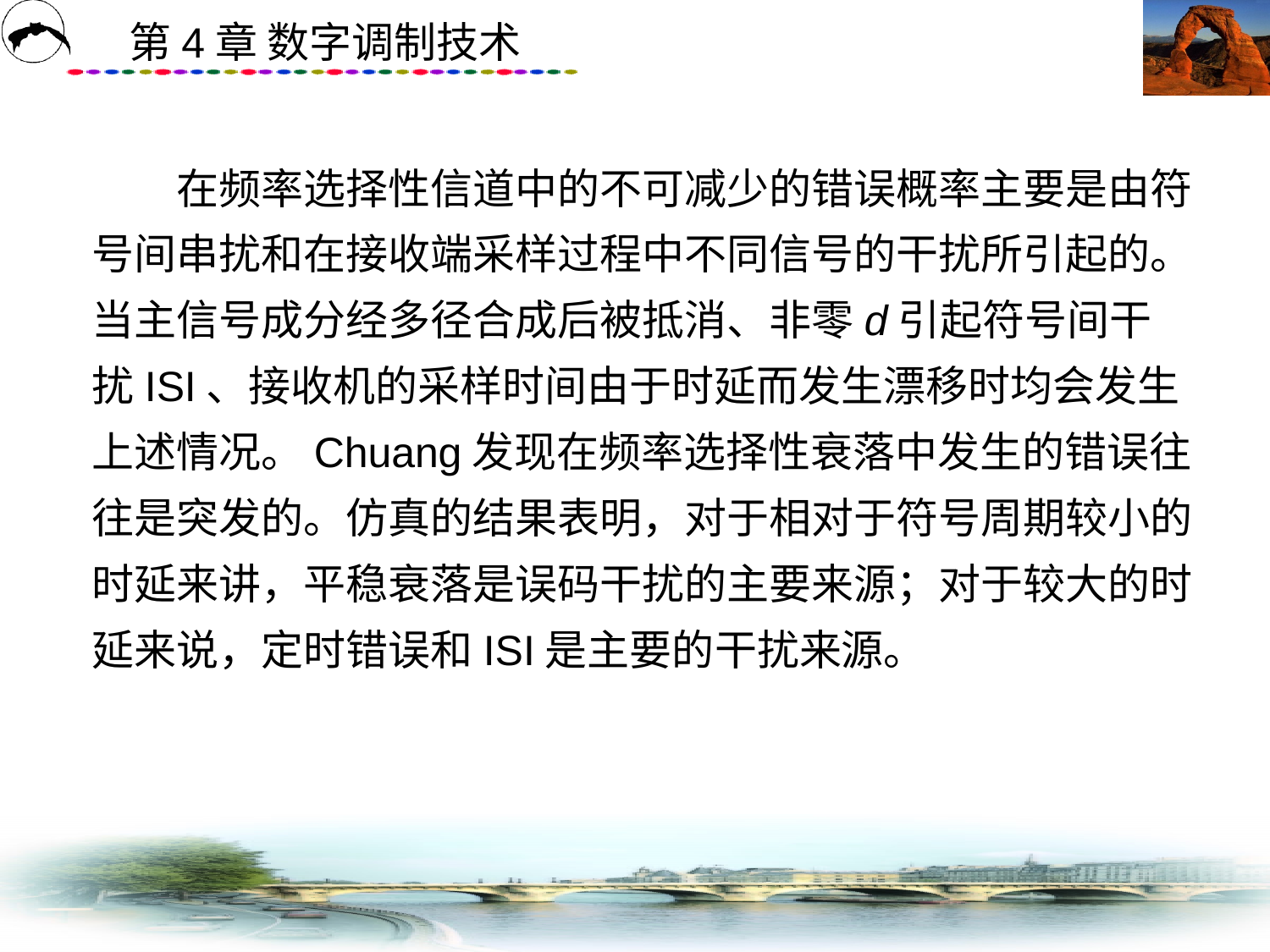

# 在频率选择性信道中的不可减少的错误概率主要是由符号间串扰和在接收端采样过程中不同信号的干扰所引起的。当主信号成分经多径合成后被抵消、非零d引起符号间干扰ISI、接收机的采样时间由于时延而发生漂移时均会发生上述情况。Chuang发现在频率选择性衰落中发生的错误往往是突发的。仿真的结果表明，对于相对于符号周期较小的时延来讲，平稳衰落是误码干扰的主要来源；对于较大的时延来说，定时错误和ISI是主要的干扰来源。